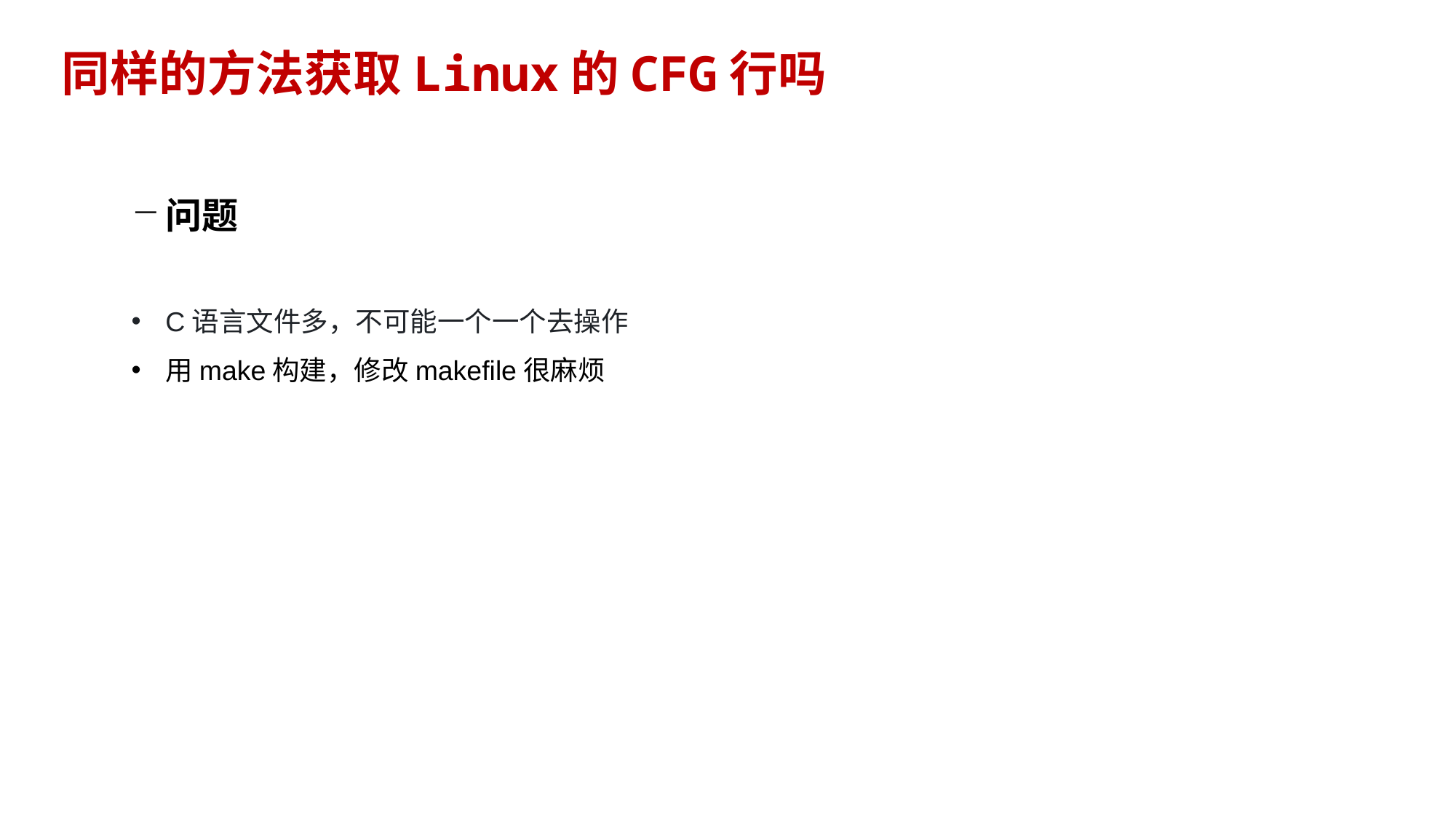

同样的方法获取Linux的CFG行吗
问题
C语言文件多，不可能一个一个去操作
用make构建，修改makefile很麻烦